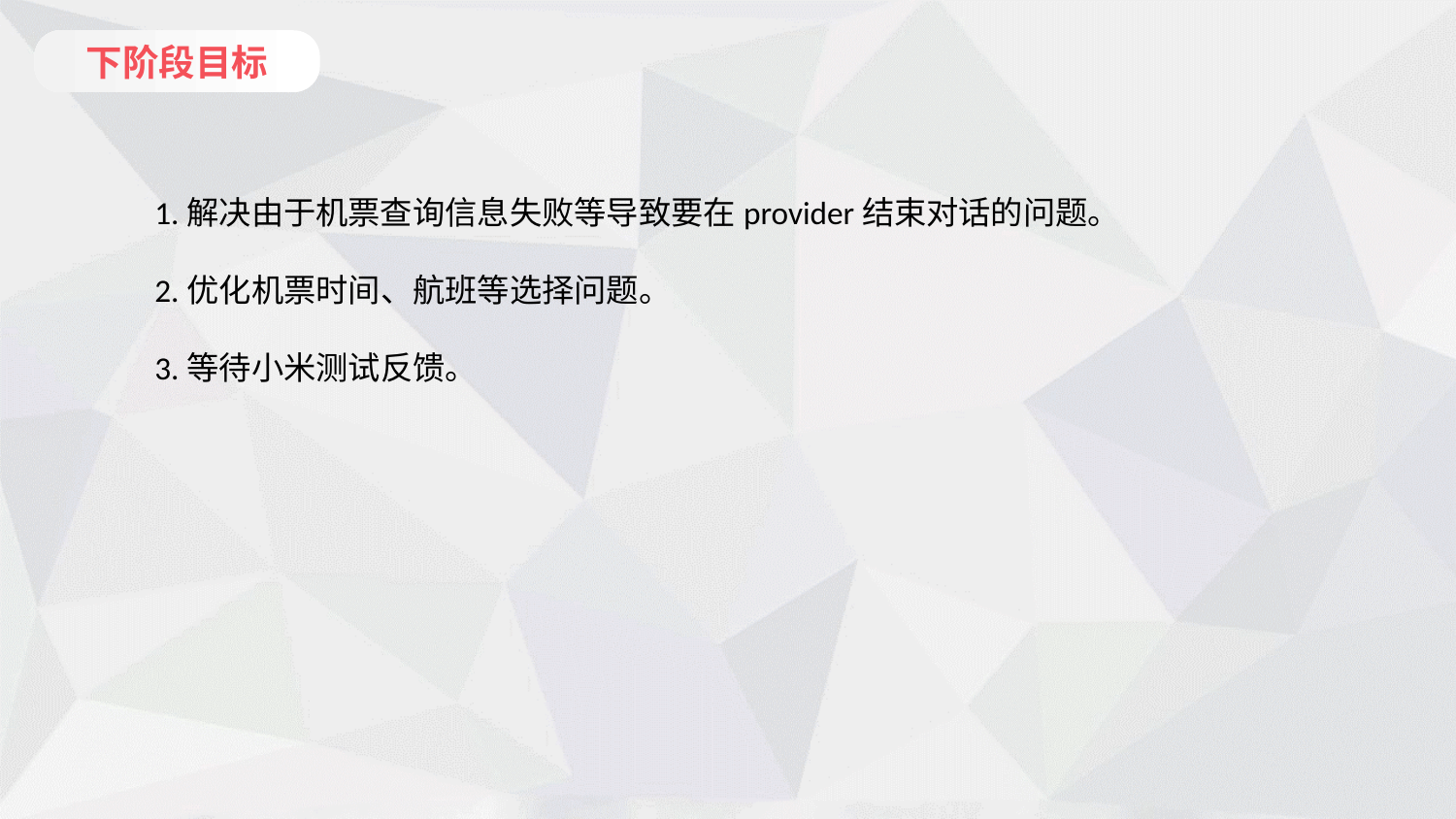

下阶段目标
1.解决由于机票查询信息失败等导致要在provider结束对话的问题。

2.优化机票时间、航班等选择问题。

3.等待小米测试反馈。